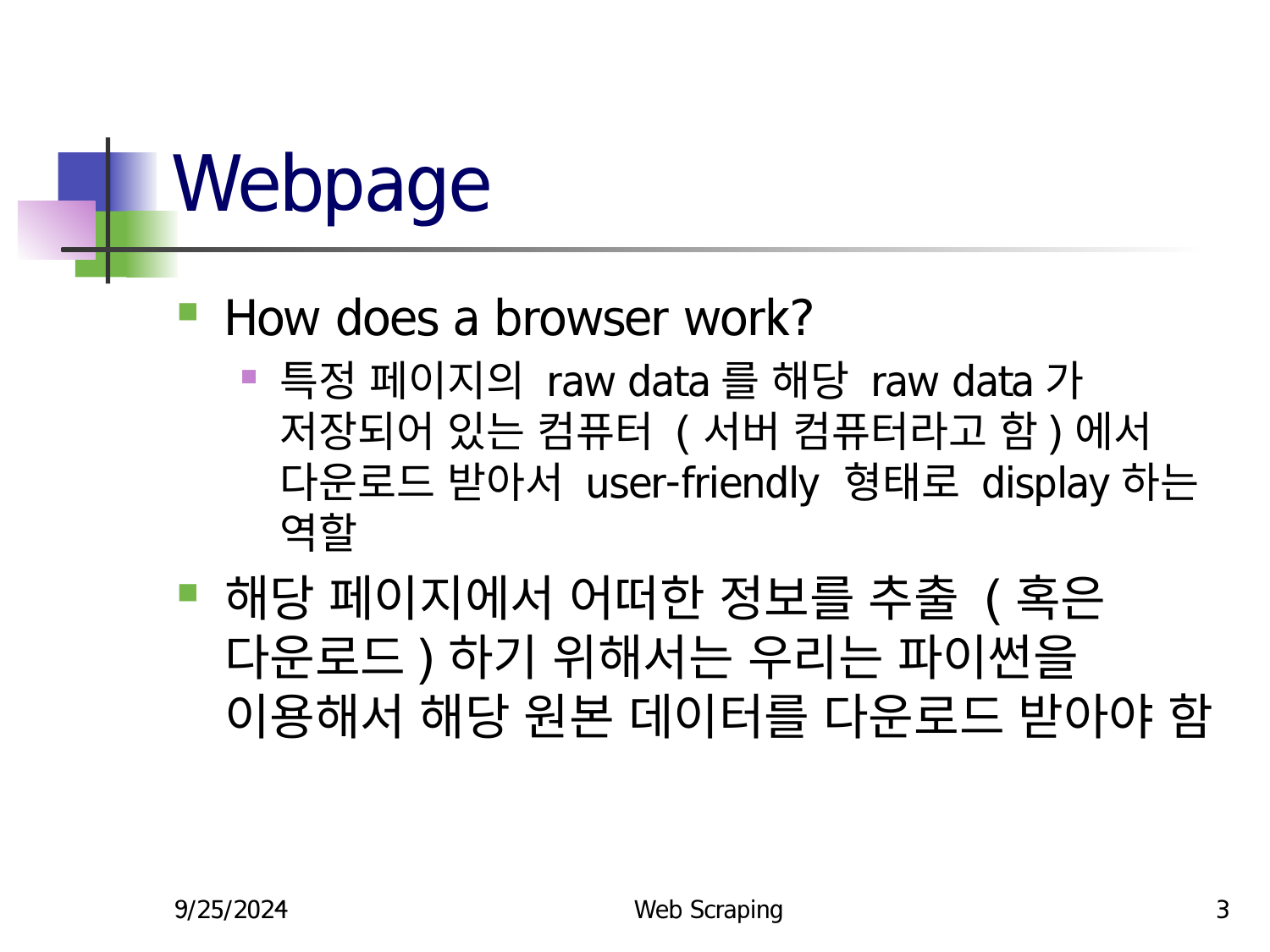

# Webpage
How does a browser work?
특정 페이지의 raw data를 해당 raw data가 저장되어 있는 컴퓨터 (서버 컴퓨터라고 함)에서 다운로드 받아서 user-friendly 형태로 display하는 역할
해당 페이지에서 어떠한 정보를 추출 (혹은 다운로드)하기 위해서는 우리는 파이썬을 이용해서 해당 원본 데이터를 다운로드 받아야 함
9/25/2024
Web Scraping
3